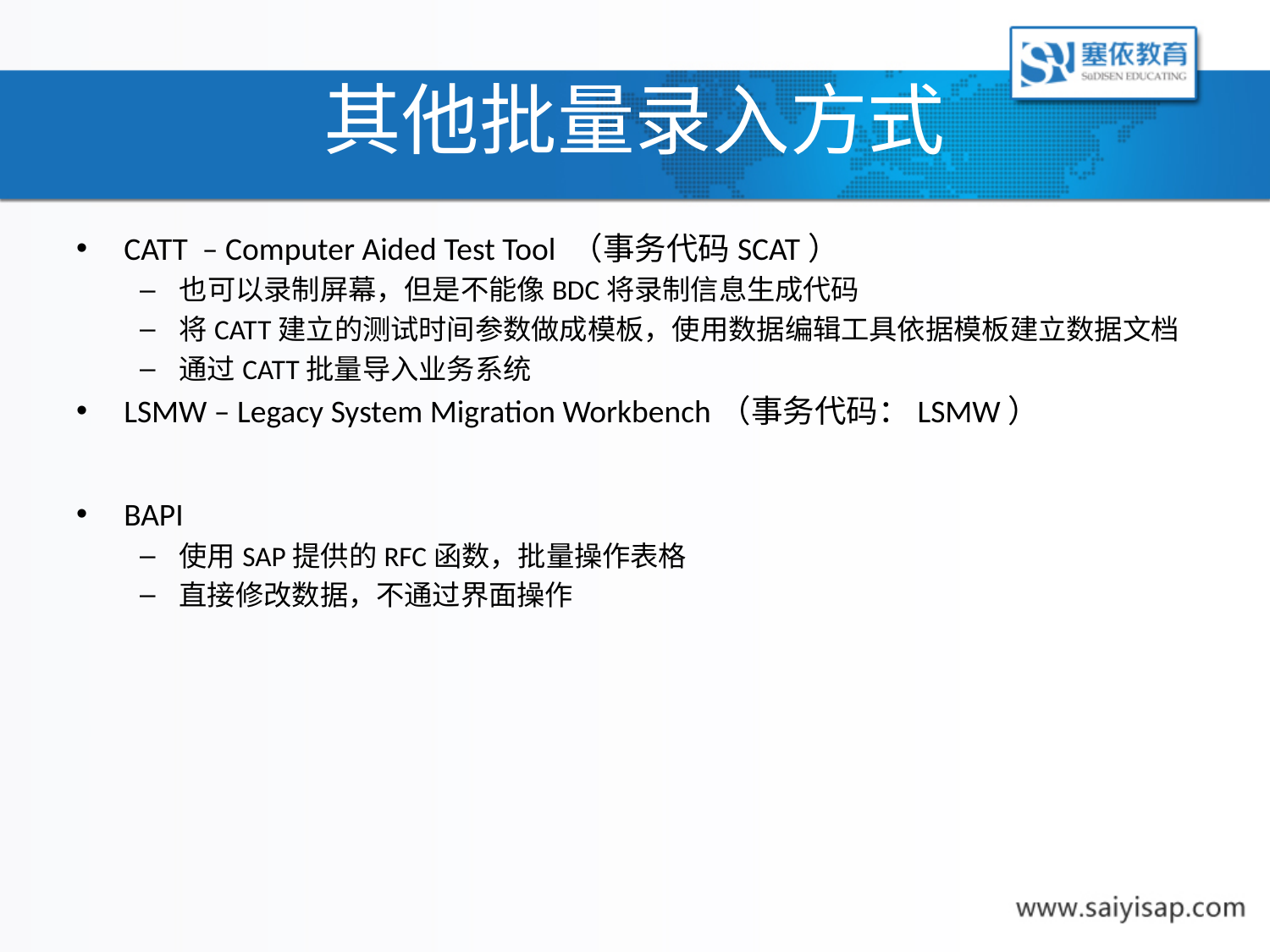

# 其他批量录入方式
CATT  – Computer Aided Test Tool （事务代码SCAT）
也可以录制屏幕，但是不能像BDC将录制信息生成代码
将CATT建立的测试时间参数做成模板，使用数据编辑工具依据模板建立数据文档
通过CATT批量导入业务系统
LSMW – Legacy System Migration Workbench（事务代码：LSMW）

BAPI
使用SAP提供的RFC函数，批量操作表格
直接修改数据，不通过界面操作